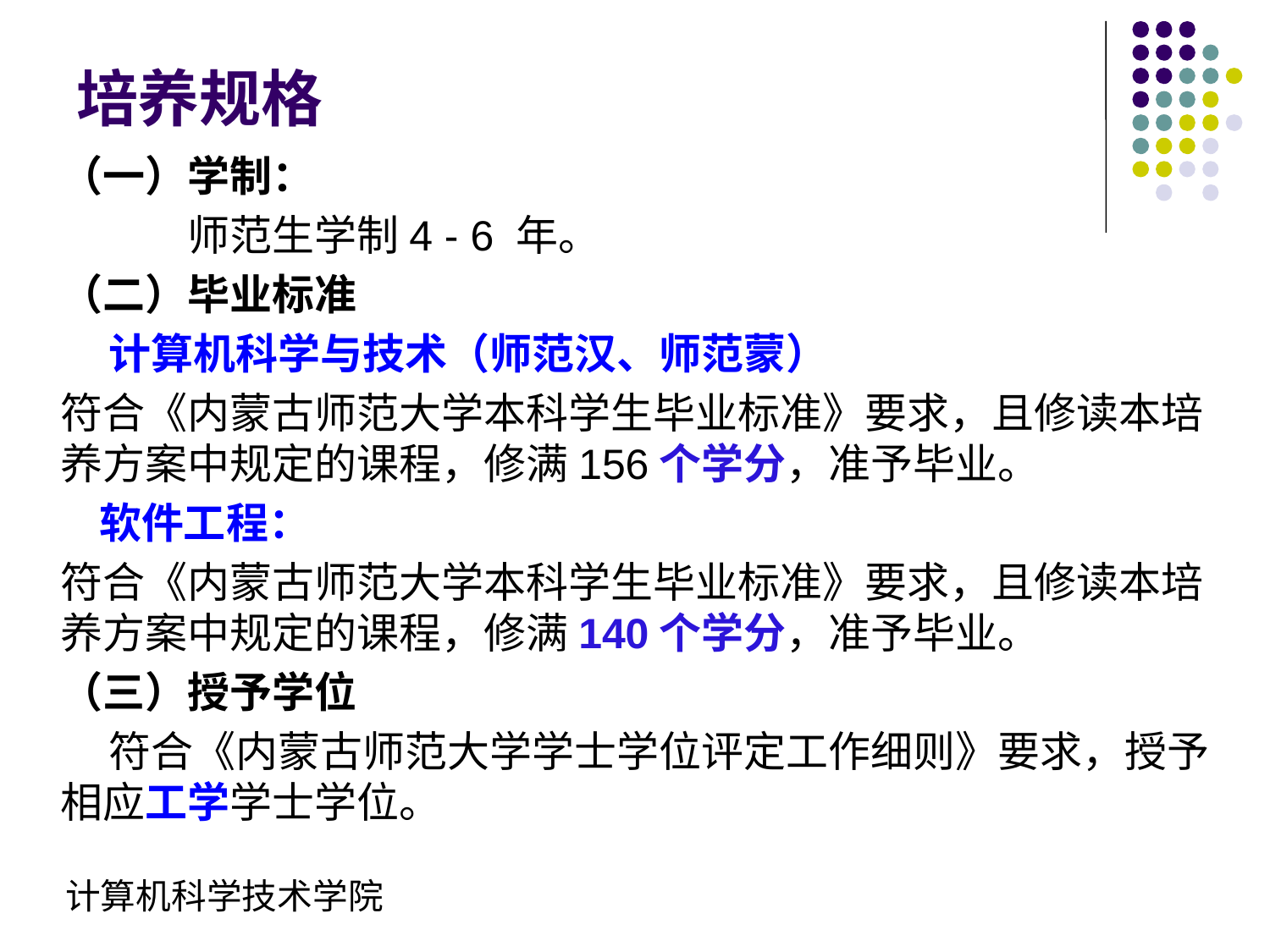

# 培养规格
（一）学制：
	师范生学制4 - 6 年。
（二）毕业标准
    计算机科学与技术（师范汉、师范蒙）
符合《内蒙古师范大学本科学生毕业标准》要求，且修读本培养方案中规定的课程，修满156个学分，准予毕业。
   软件工程：
符合《内蒙古师范大学本科学生毕业标准》要求，且修读本培养方案中规定的课程，修满140个学分，准予毕业。
（三）授予学位
    符合《内蒙古师范大学学士学位评定工作细则》要求，授予相应工学学士学位。